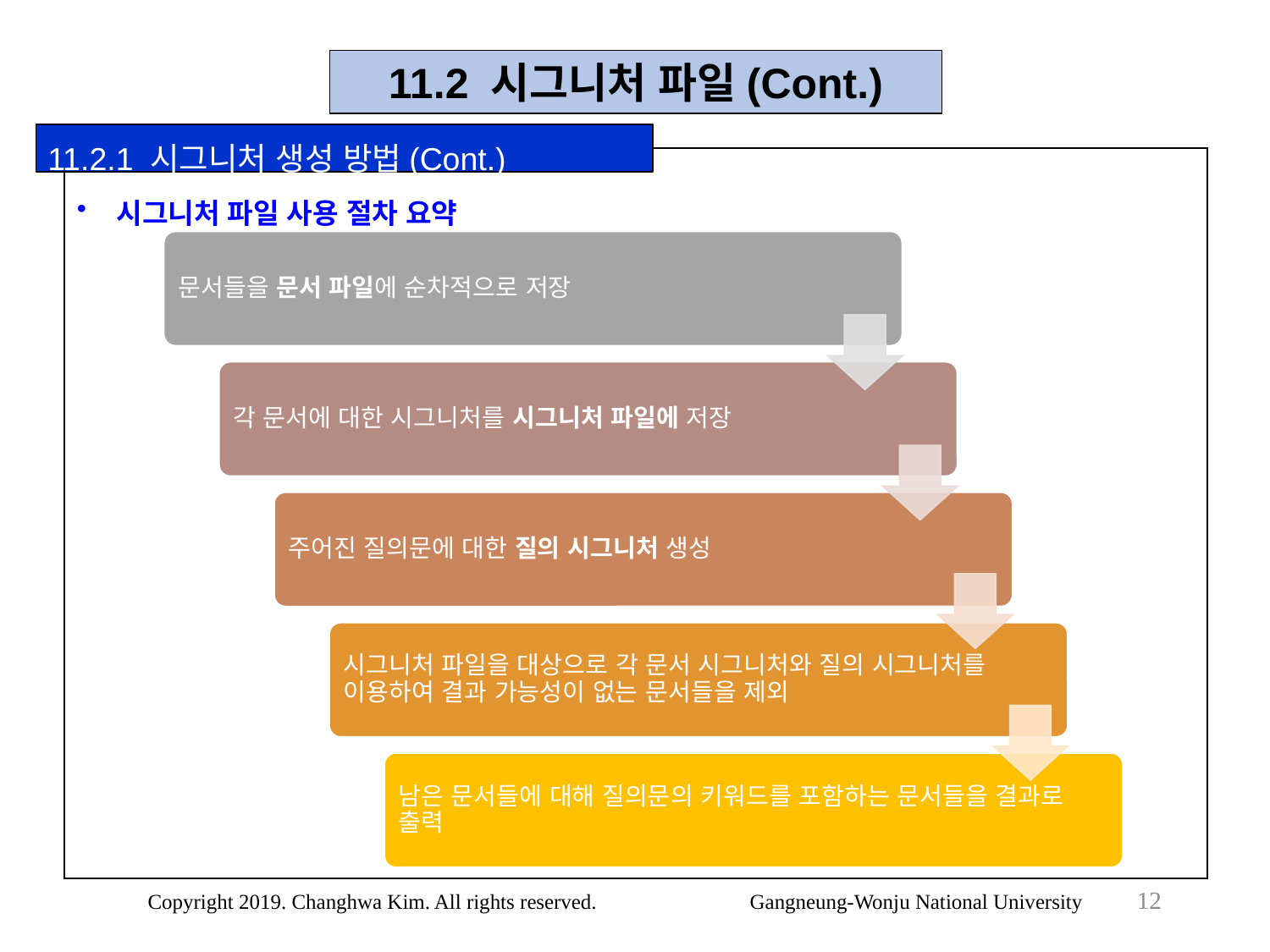

11.2 시그니처 파일(Cont.)
11.2.1 시그니처 생성 방법(Cont.)

시그니처 파일 사용 절차 요약

문서들을 문서 파일에 순차적으로 저장
각 문서에 대한 시그니처를 시그니처 파일에 저장
주어진 질의문에 대한 질의 시그니처 생성
시그니처 파일을 대상으로 각 문서 시그니처와 질의 시그니처를 이용하여 결과 가능성이 없는 문서들을 제외
남은 문서들에 대해 질의문의 키워드를 포함하는 문서들을 결과로 출력

12
Copyright 2019. Changhwa Kim. All rights reserved.                             Gangneung-Wonju National University